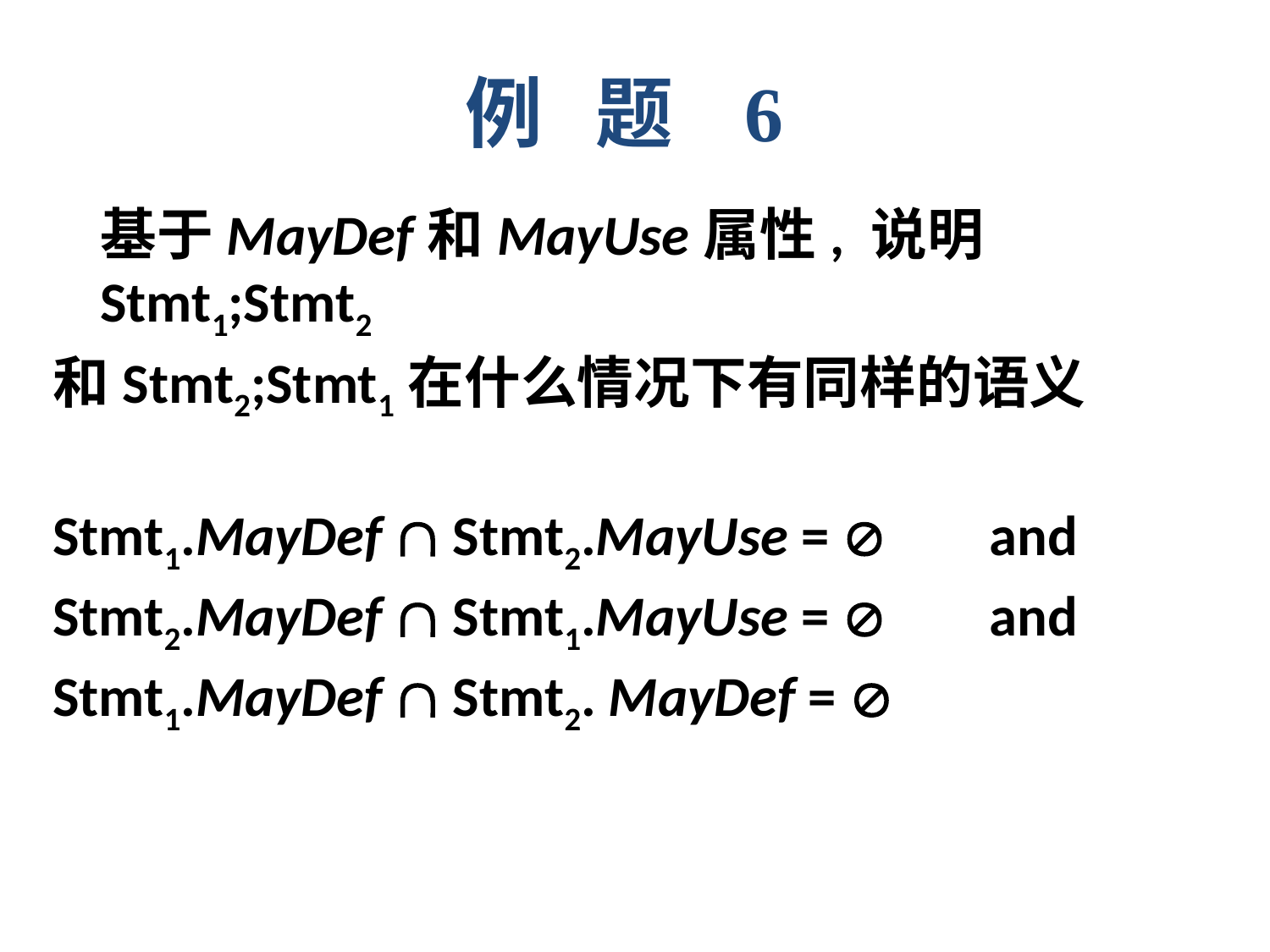

例   题   6
	基于MayDef和MayUse属性, 说明Stmt1;Stmt2
和Stmt2;Stmt1在什么情况下有同样的语义

Stmt1.MayDef ∩ Stmt2.MayUse = ∅ 	and
Stmt2.MayDef ∩ Stmt1.MayUse = ∅ 	and
Stmt1.MayDef ∩ Stmt2. MayDef = ∅